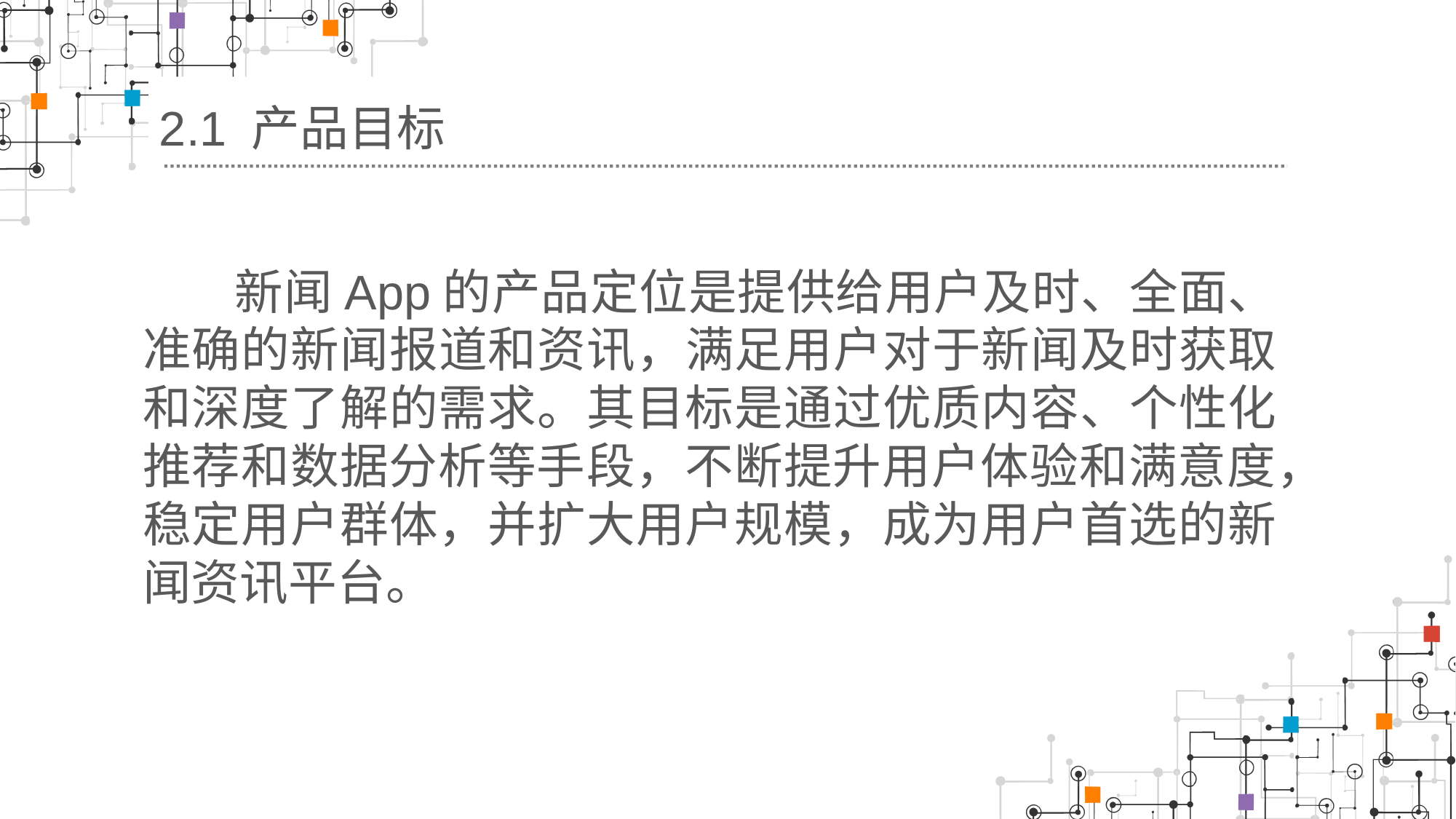

2.1 产品目标

       新闻App的产品定位是提供给用户及时、全面、准确的新闻报道和资讯，满足用户对于新闻及时获取和深度了解的需求。其目标是通过优质内容、个性化推荐和数据分析等手段，不断提升用户体验和满意度，稳定用户群体，并扩大用户规模，成为用户首选的新闻资讯平台。

MORE THEN
YOU WAIT
TODAY